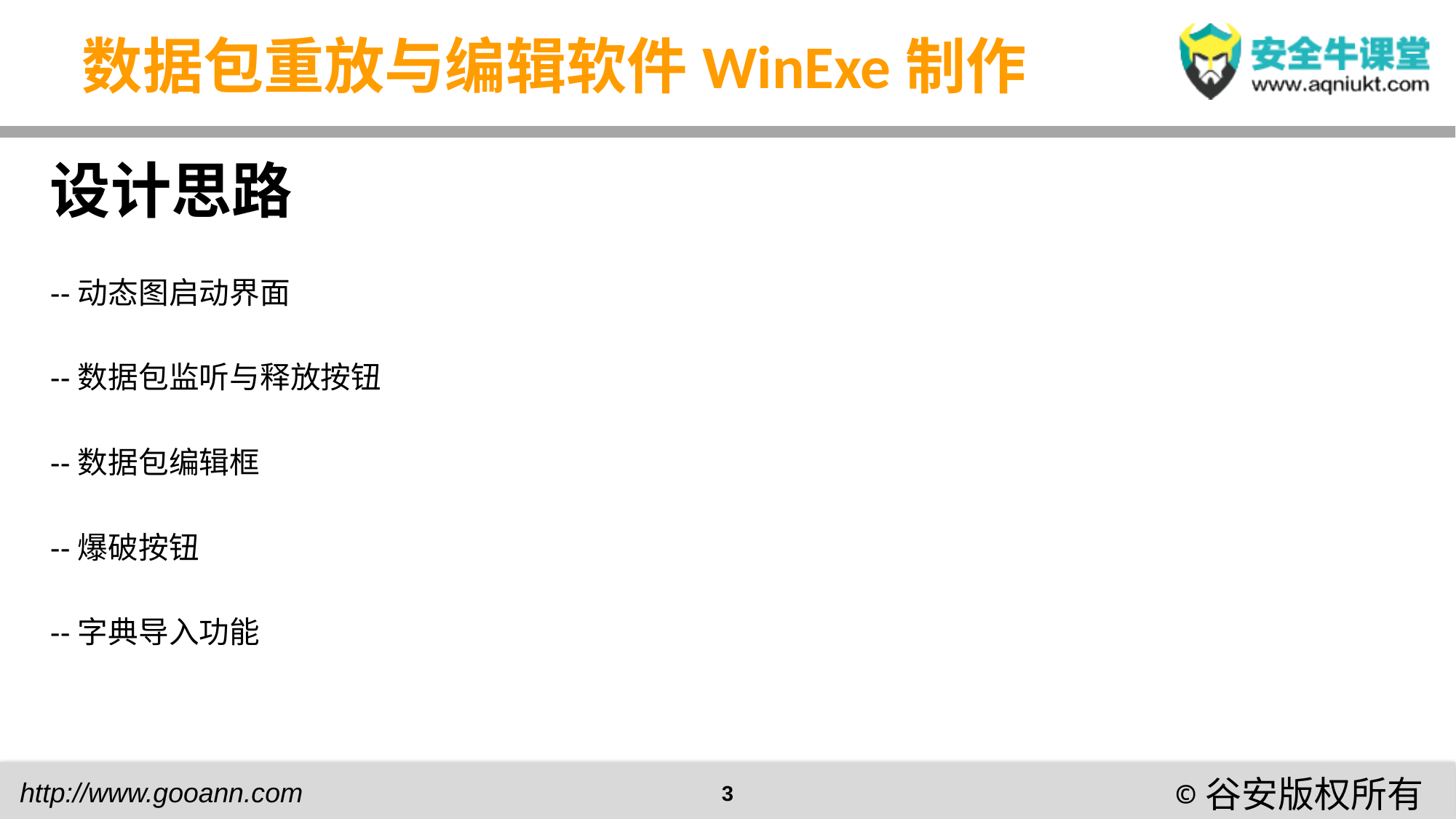

# 数据包重放与编辑软件WinExe制作
设计思路

--动态图启动界面

--数据包监听与释放按钮

--数据包编辑框

--爆破按钮

--字典导入功能